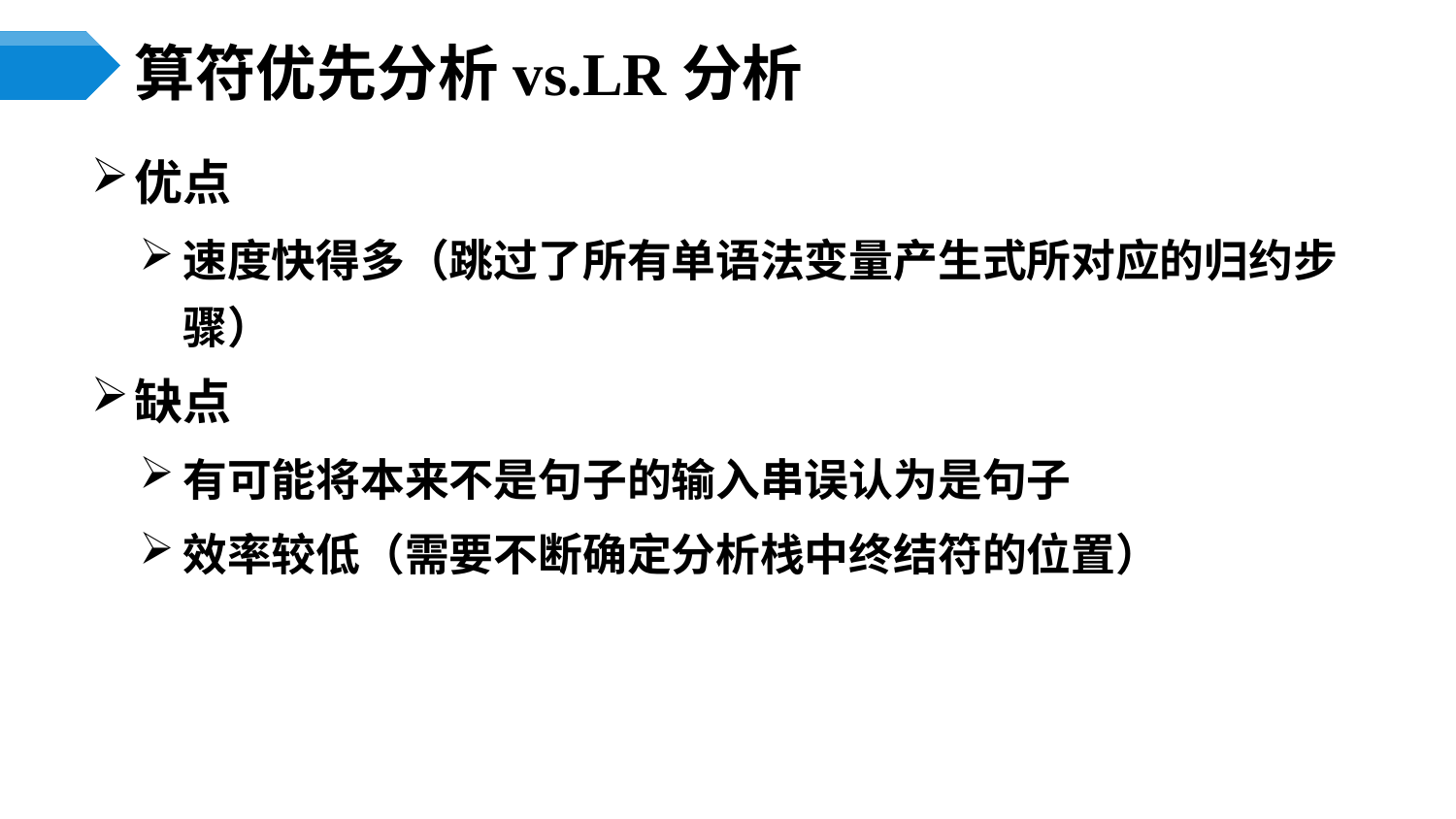

# 算符优先分析vs.LR分析
优点
速度快得多（跳过了所有单语法变量产生式所对应的归约步骤）
缺点
有可能将本来不是句子的输入串误认为是句子
效率较低（需要不断确定分析栈中终结符的位置）